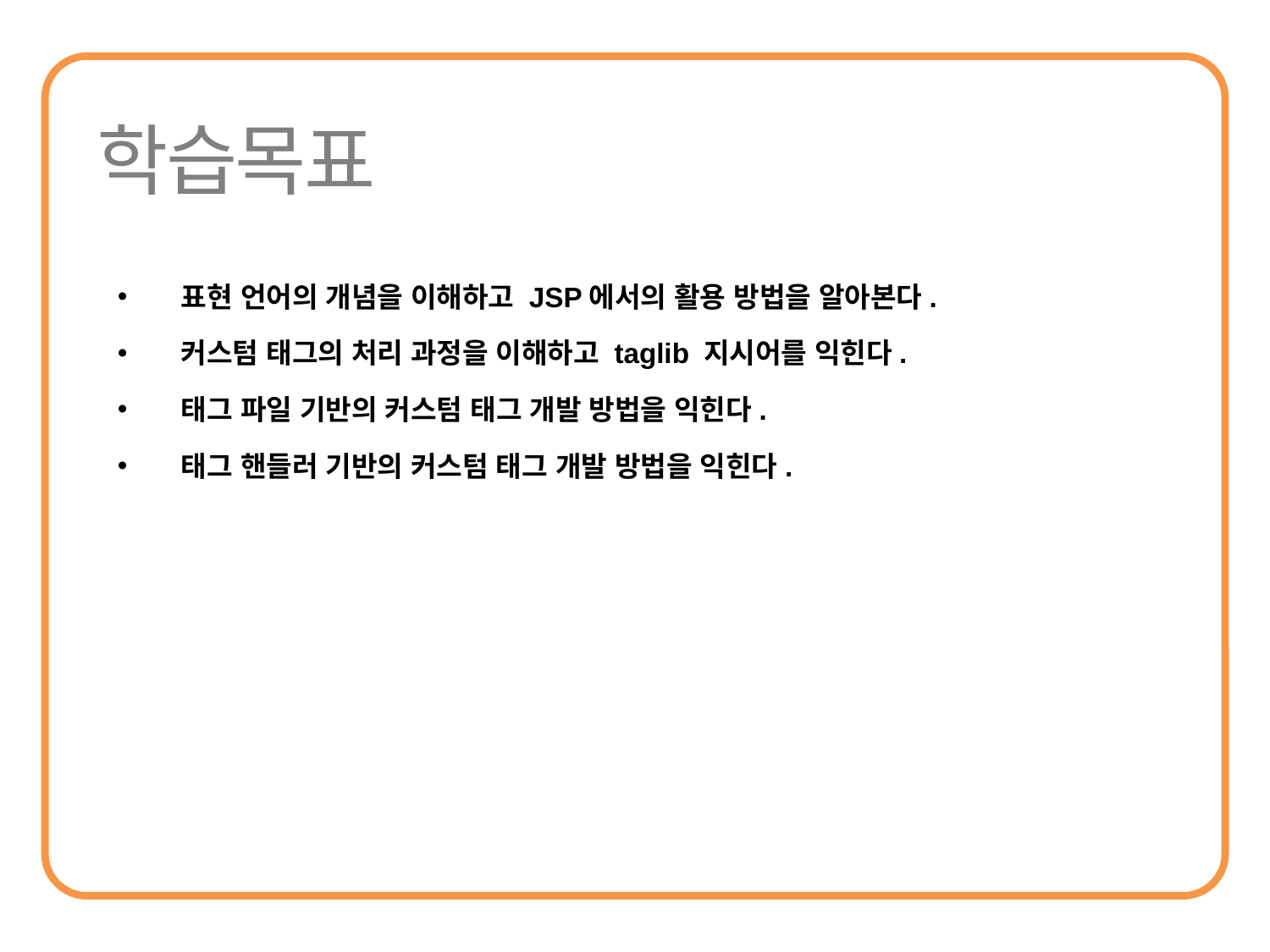

표현 언어의 개념을 이해하고 JSP에서의 활용 방법을 알아본다.
커스텀 태그의 처리 과정을 이해하고 taglib 지시어를 익힌다.
태그 파일 기반의 커스텀 태그 개발 방법을 익힌다.
태그 핸들러 기반의 커스텀 태그 개발 방법을 익힌다.